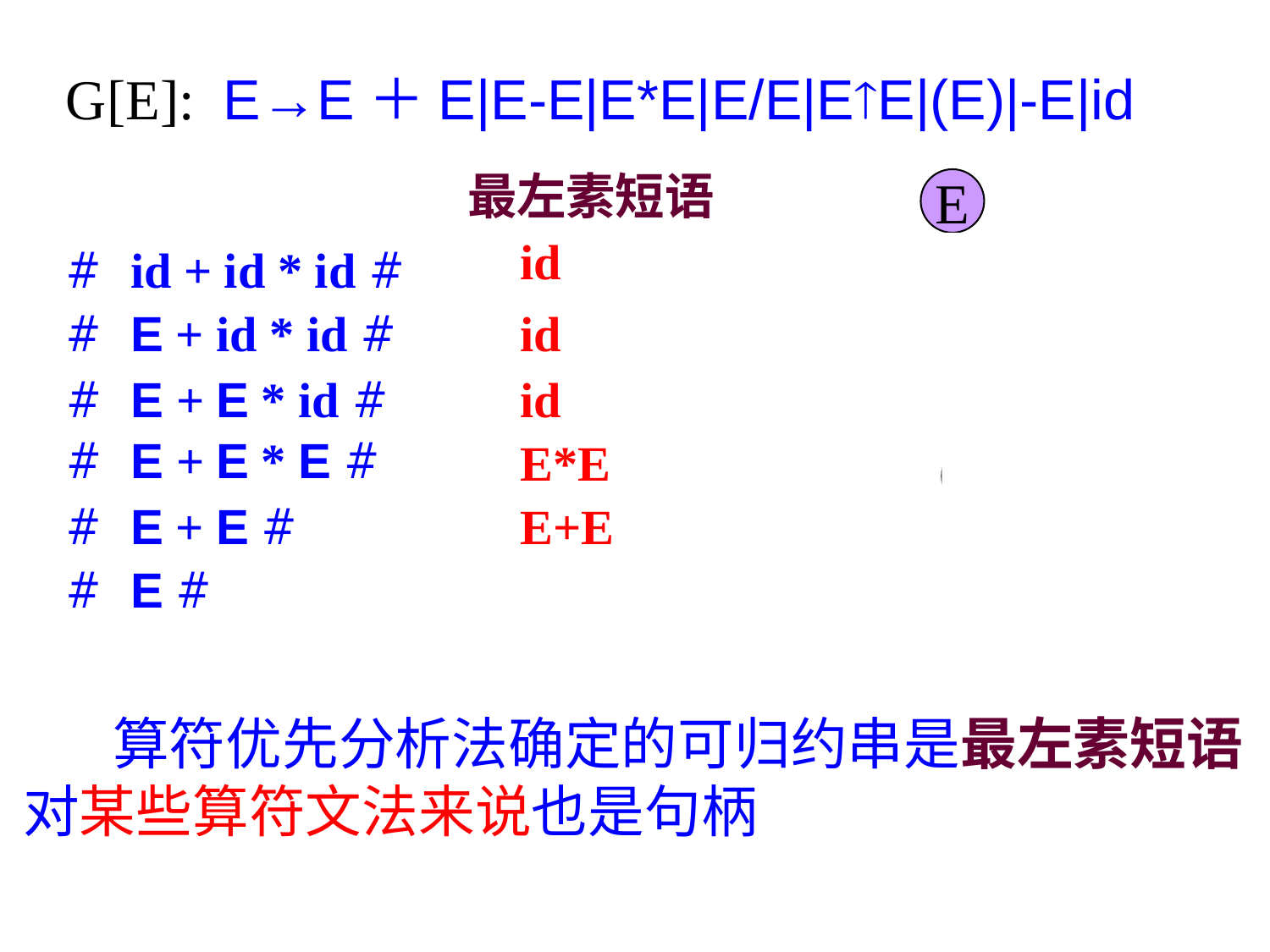

G[E]:  E→E＋E|E-E|E*E|E/E|E↑E|(E)|-E|id
最左素短语
E
id
#  id + id * id #

#  E + id * id #
id
+
E
E
#  E + E * id #
id

id

#  E + E * E #
E*E
E
*
E
#  E + E #
E+E

id

id

#  E #
      算符优先分析法确定的可归约串是最左素短语对某些算符文法来说也是句柄